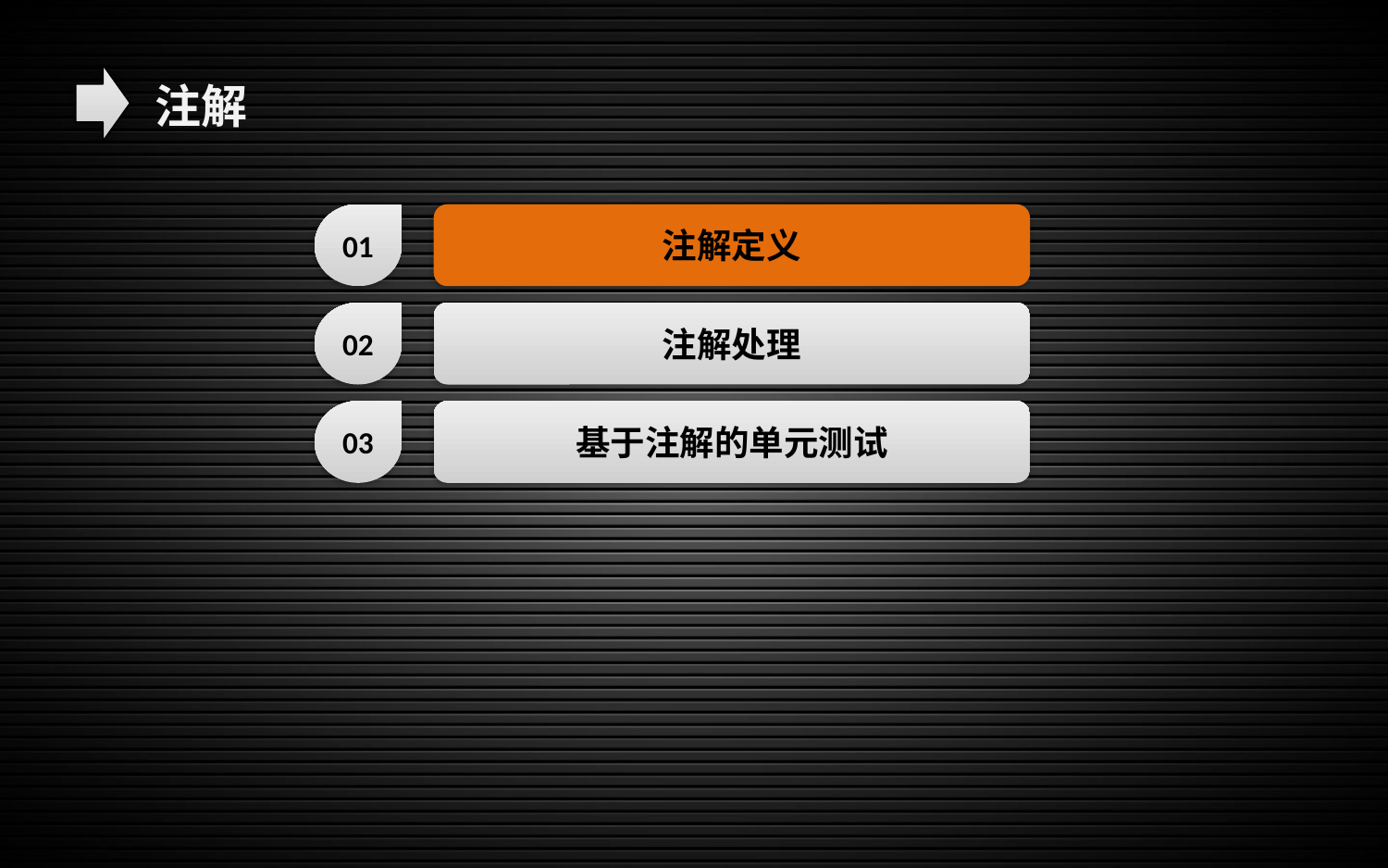

注解
01
注解定义
02
注解处理
03
基于注解的单元测试